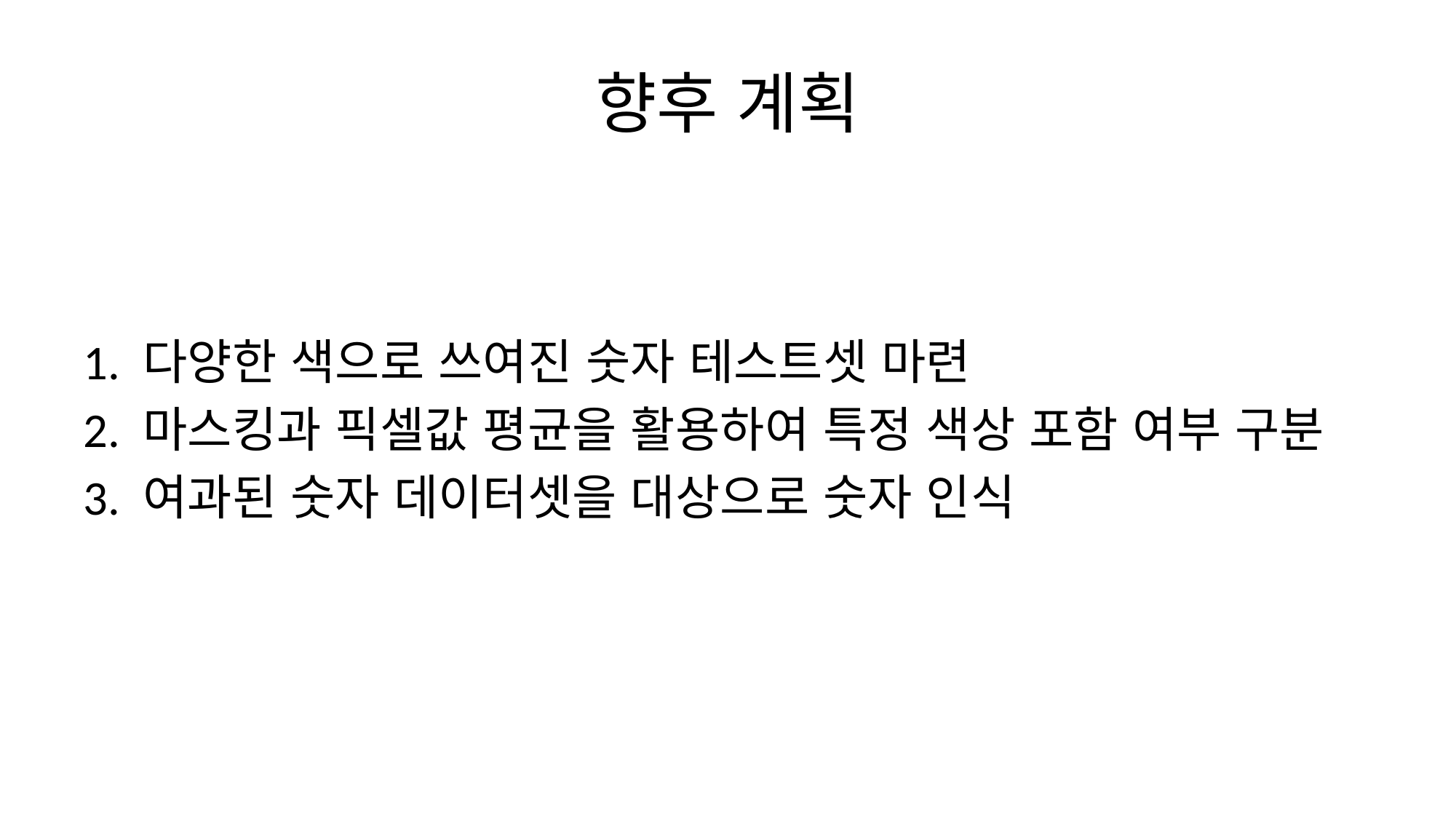

# 향후 계획
1. 다양한 색으로 쓰여진 숫자 테스트셋 마련
2. 마스킹과 픽셀값 평균을 활용하여 특정 색상 포함 여부 구분
3. 여과된 숫자 데이터셋을 대상으로 숫자 인식